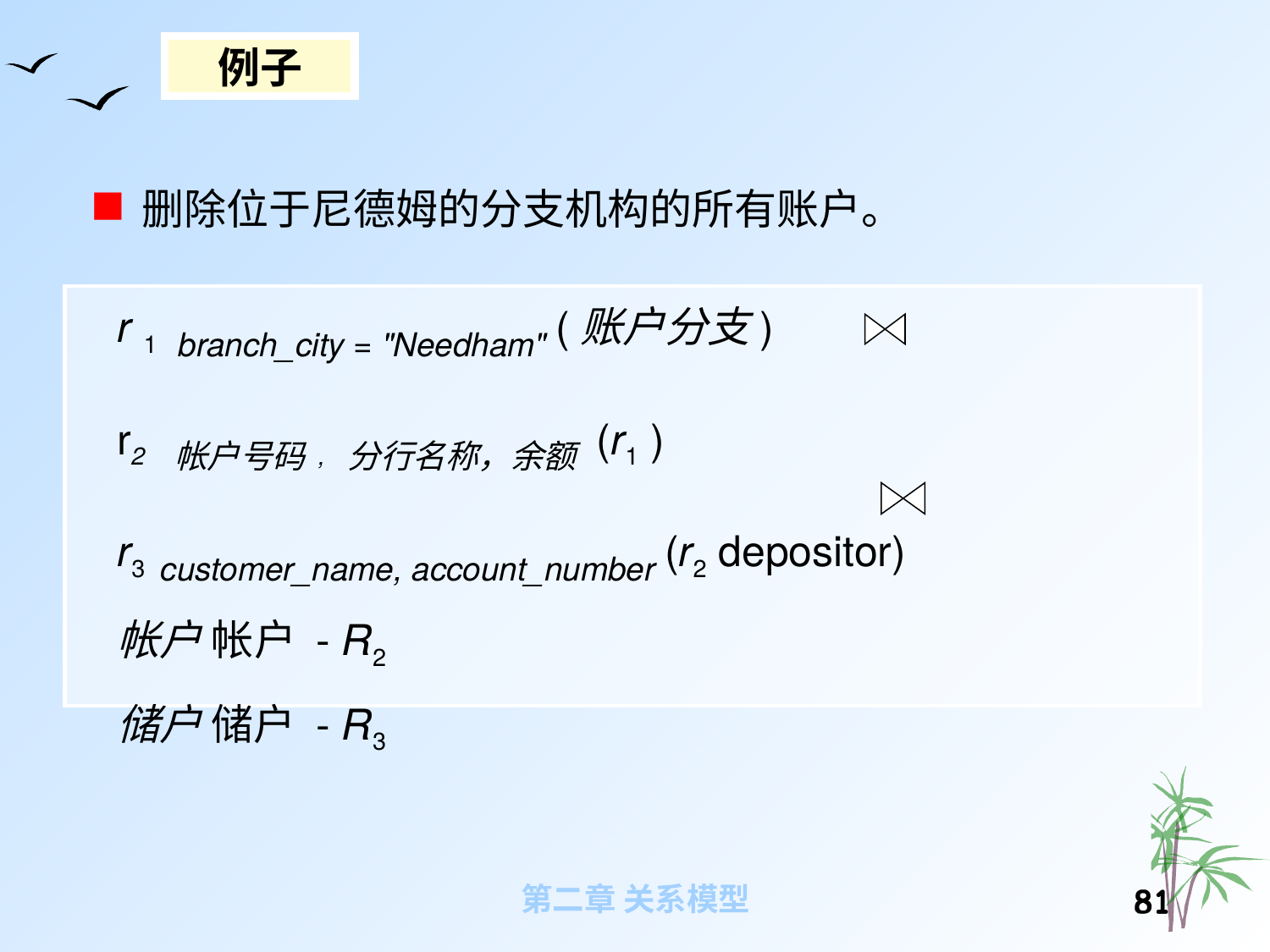

例子
 删除位于尼德姆的分支机构的所有账户。
r 1  branch_city = "Needham" (账户分支)
r2  帐户号码, 分行名称，余额 (r1 )
r3  customer_name, account_number (r2 depositor)
帐户 帐户 - R2
储户 储户 - R3

第二章 关系模型
81